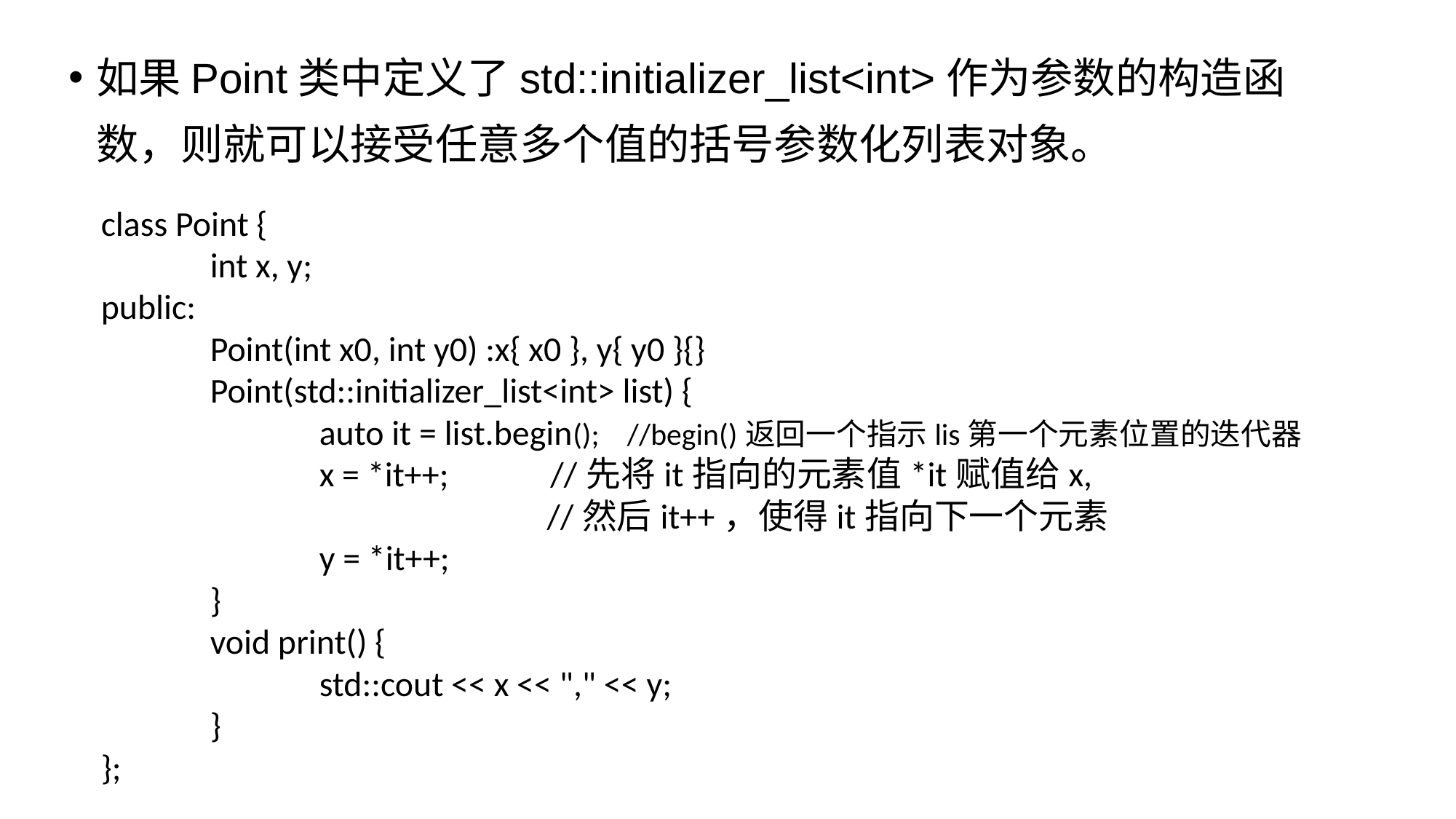

如果Point类中定义了std::initializer_list<int>作为参数的构造函数，则就可以接受任意多个值的括号参数化列表对象。
class Point {
	int x, y;
public:
	Point(int x0, int y0) :x{ x0 }, y{ y0 }{}
	Point(std::initializer_list<int> list) {
		auto it = list.begin();    //begin()返回一个指示lis第一个元素位置的迭代器
		x = *it++;             //先将it指向的元素值*it赋值给x,
                                                         //然后it++，使得it指向下一个元素
		y = *it++;
	}
	void print() {
		std::cout << x << "," << y;
	}
};